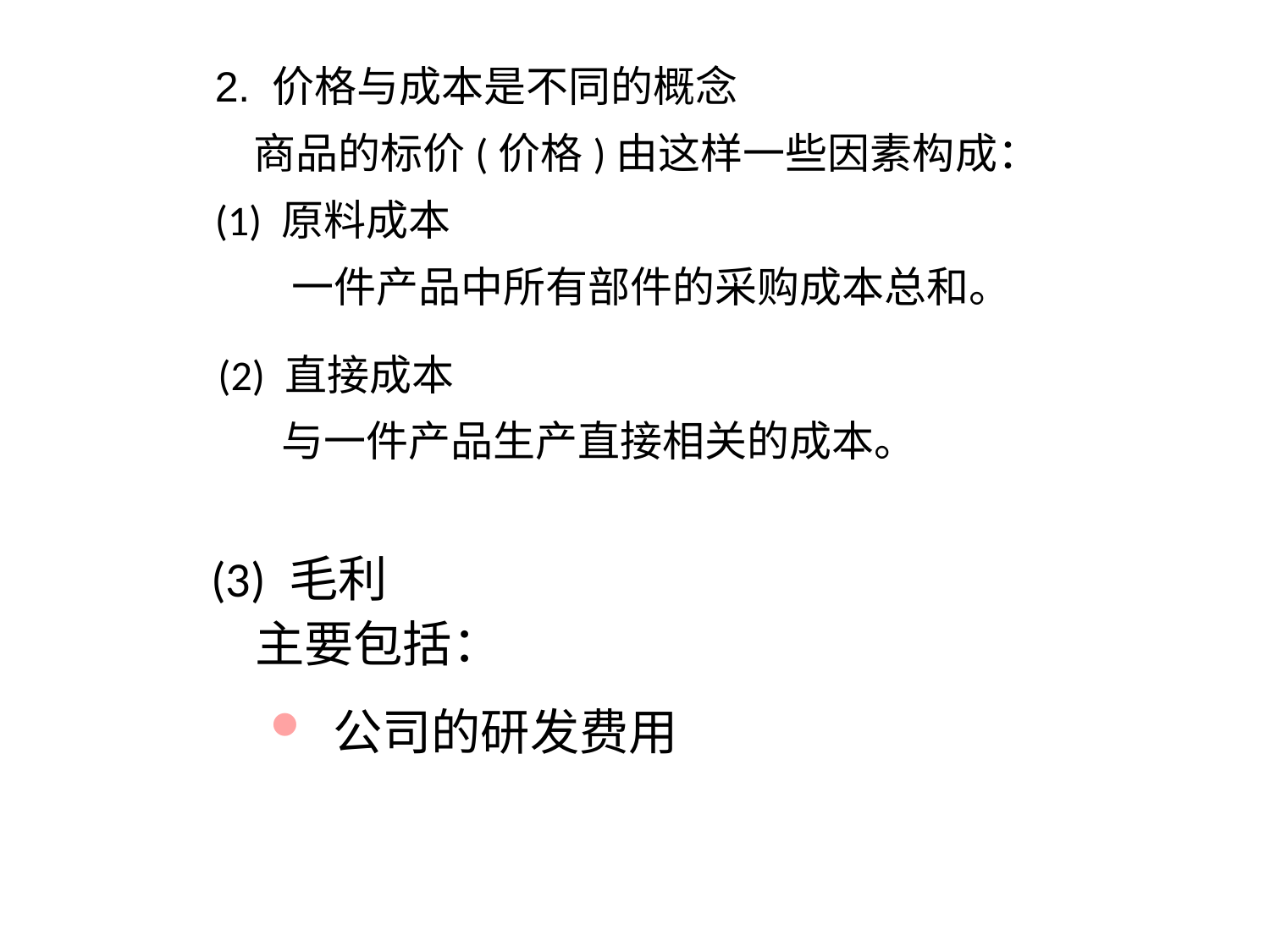

2. 价格与成本是不同的概念
   商品的标价(价格)由这样一些因素构成：
(1) 原料成本
       一件产品中所有部件的采购成本总和。
       (2) 直接成本
       与一件产品生产直接相关的成本。

(3) 毛利
    主要包括：
 公司的研发费用